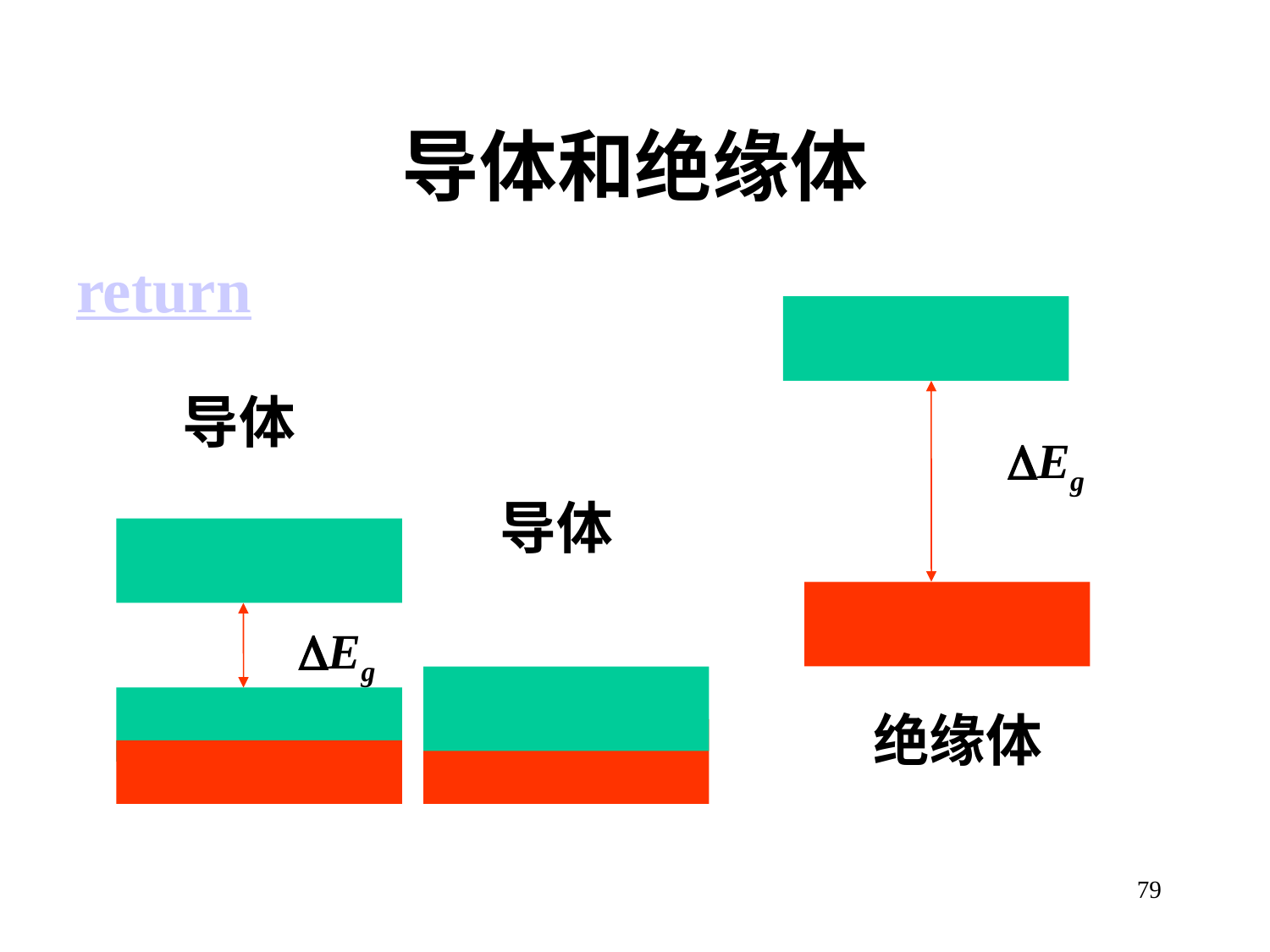

# 导体和绝缘体
return

导体

ΔEg
导体

ΔEg

绝缘体

79